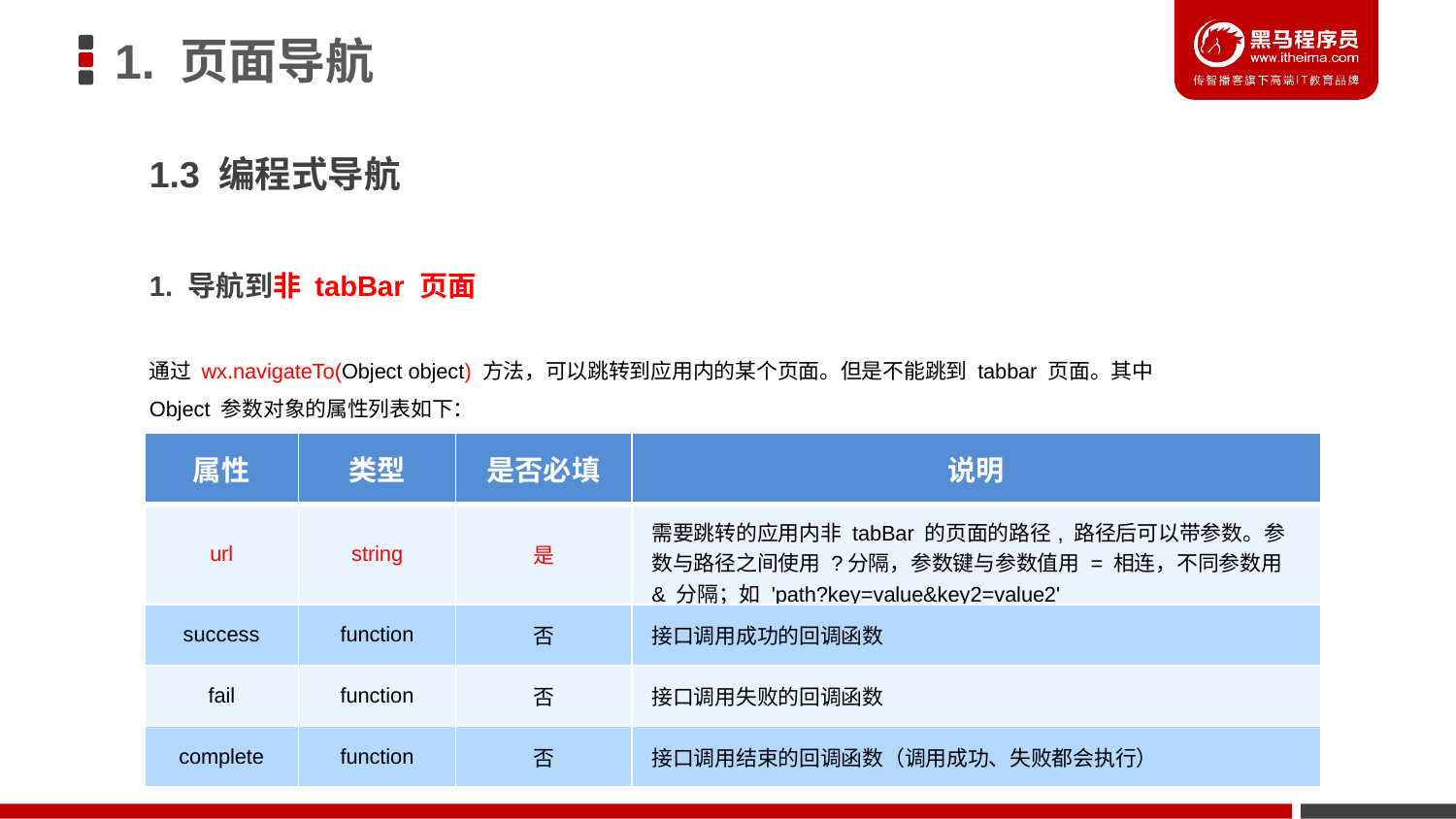

# 1. 页面导航
1.3 编程式导航
1. 导航到非 tabBar 页面
通过 wx.navigateTo(Object object) 方法，可以跳转到应用内的某个页面。但是不能跳到 tabbar 页面。其中 Object 参数对象的属性列表如下：
| 属性 | 类型 | 是否必填 | 说明 |
| --- | --- | --- | --- |
| url | string | 是 | 需要跳转的应用内非 tabBar 的页面的路径, 路径后可以带参数。参数与路径之间使用 ?分隔，参数键与参数值用 = 相连，不同参数用 & 分隔；如 'path?key=value&key2=value2' |
| success | function | 否 | 接口调用成功的回调函数 |
| fail | function | 否 | 接口调用失败的回调函数 |
| complete | function | 否 | 接口调用结束的回调函数（调用成功、失败都会执行） |